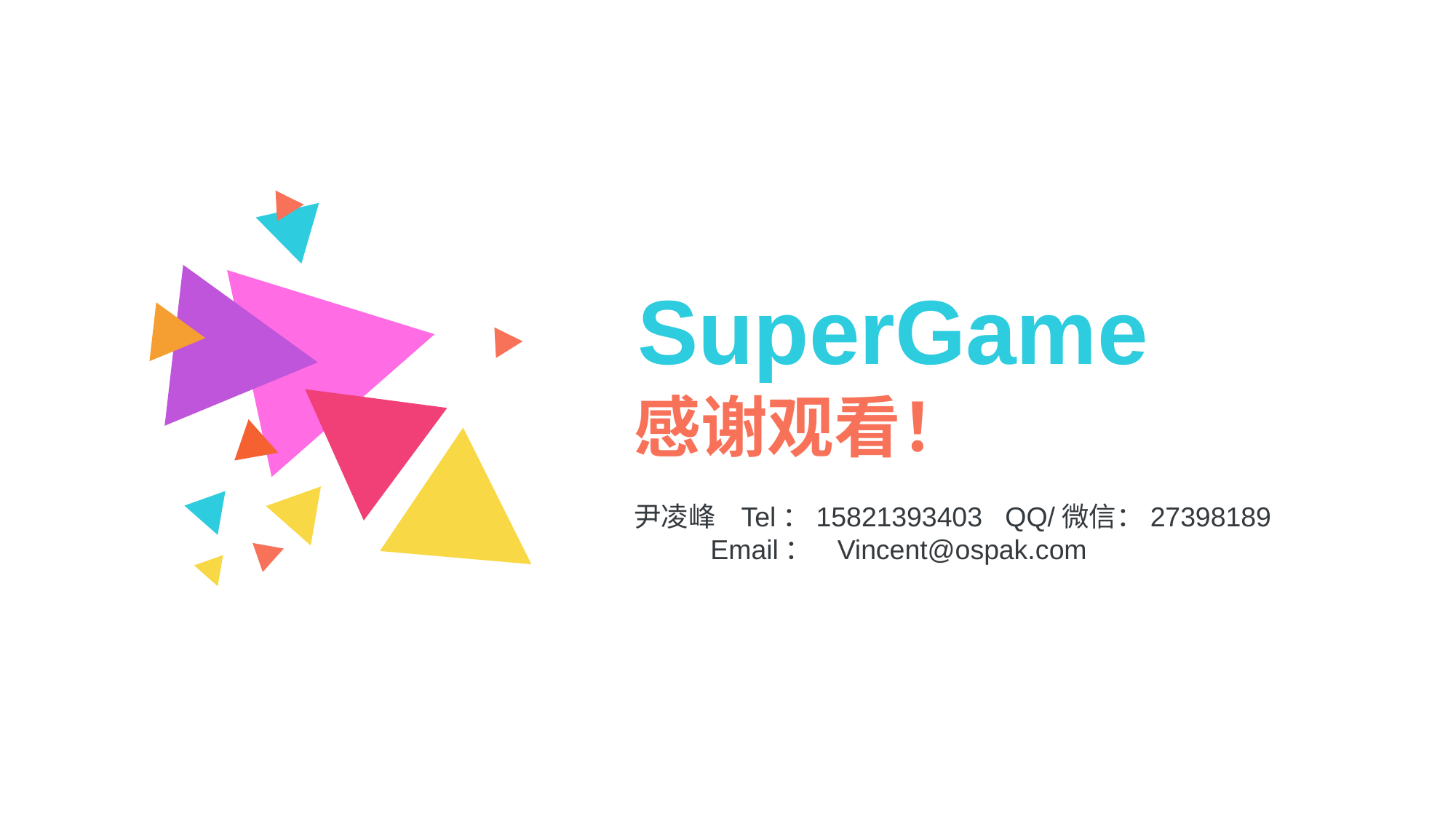

SuperGame
感谢观看！
尹凌峰   Tel：15821393403   QQ/微信：27398189
          Email：   Vincent@ospak.com